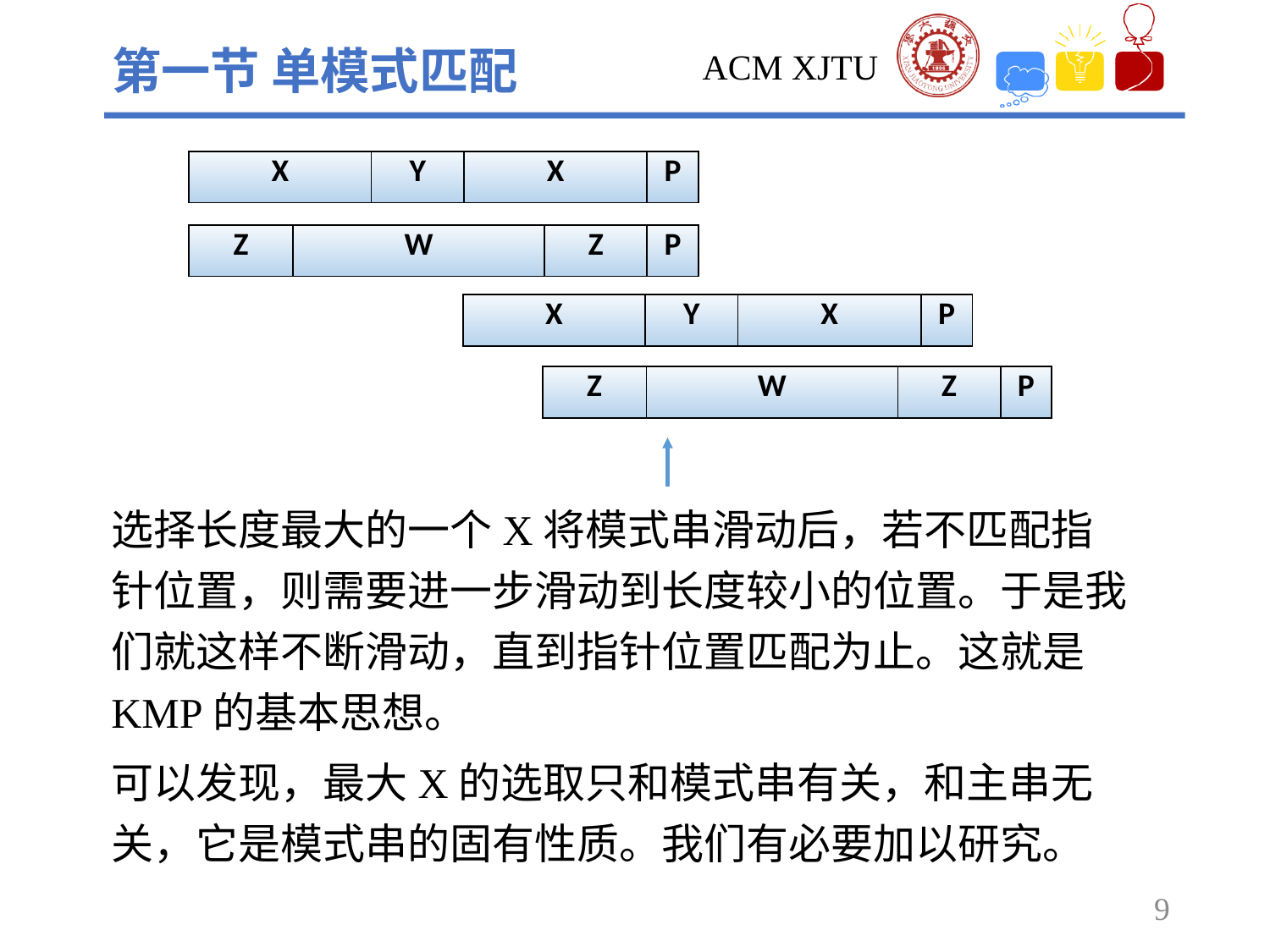

第一节 单模式匹配
| X | Y | X | P |
| --- | --- | --- | --- |
| Z | W | Z | P |
| --- | --- | --- | --- |
| X | Y | X | P |
| --- | --- | --- | --- |
| Z | W | Z | P |
| --- | --- | --- | --- |
选择长度最大的一个X将模式串滑动后，若不匹配指针位置，则需要进一步滑动到长度较小的位置。于是我们就这样不断滑动，直到指针位置匹配为止。这就是KMP的基本思想。
可以发现，最大X的选取只和模式串有关，和主串无关，它是模式串的固有性质。我们有必要加以研究。
9